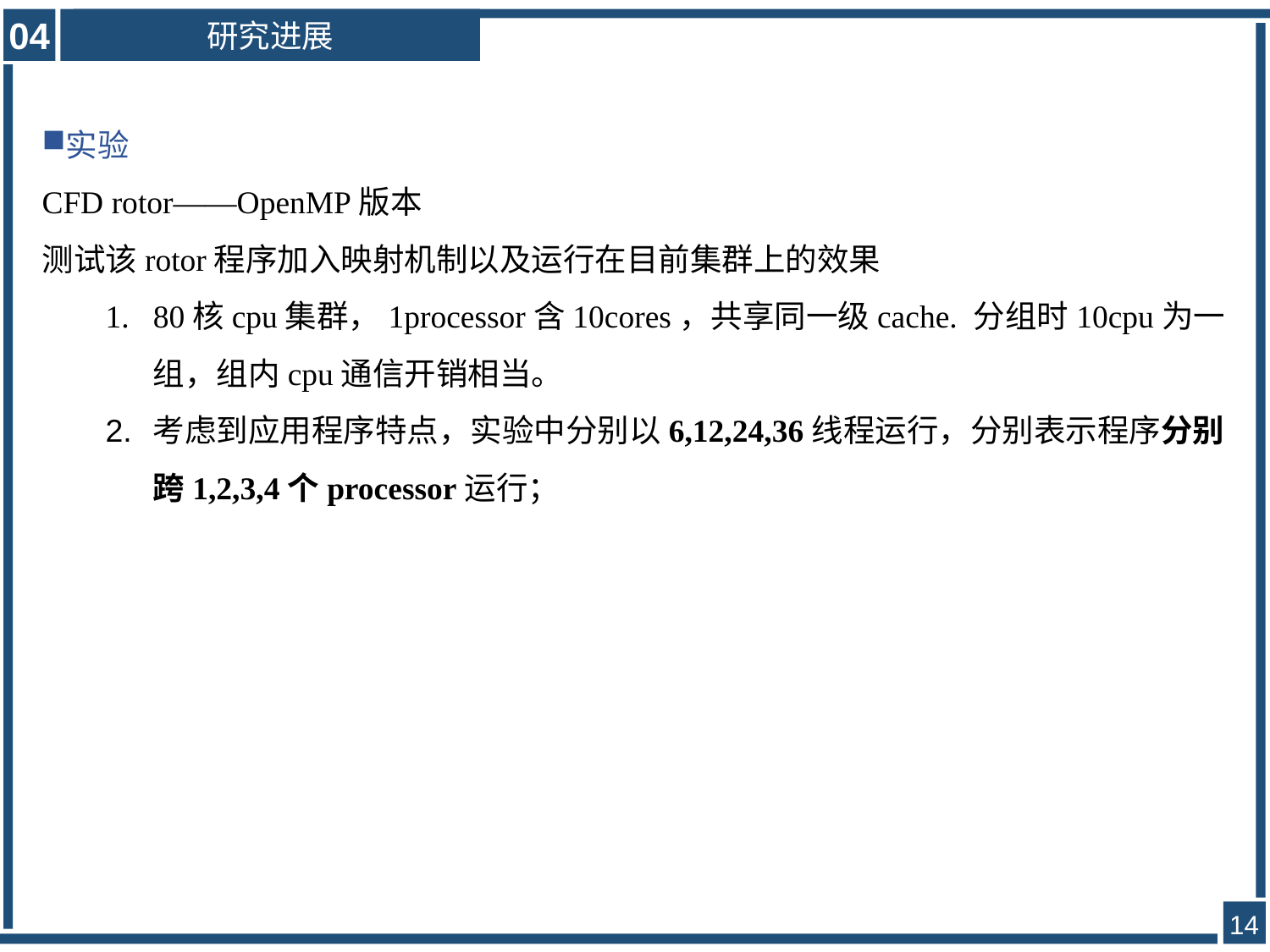

04
研究进展

实验
CFD rotor——OpenMP版本
测试该rotor程序加入映射机制以及运行在目前集群上的效果
80核cpu集群，1processor含10cores，共享同一级cache. 分组时10cpu为一组，组内cpu通信开销相当。
考虑到应用程序特点，实验中分别以6,12,24,36线程运行，分别表示程序分别跨1,2,3,4个processor运行；

14